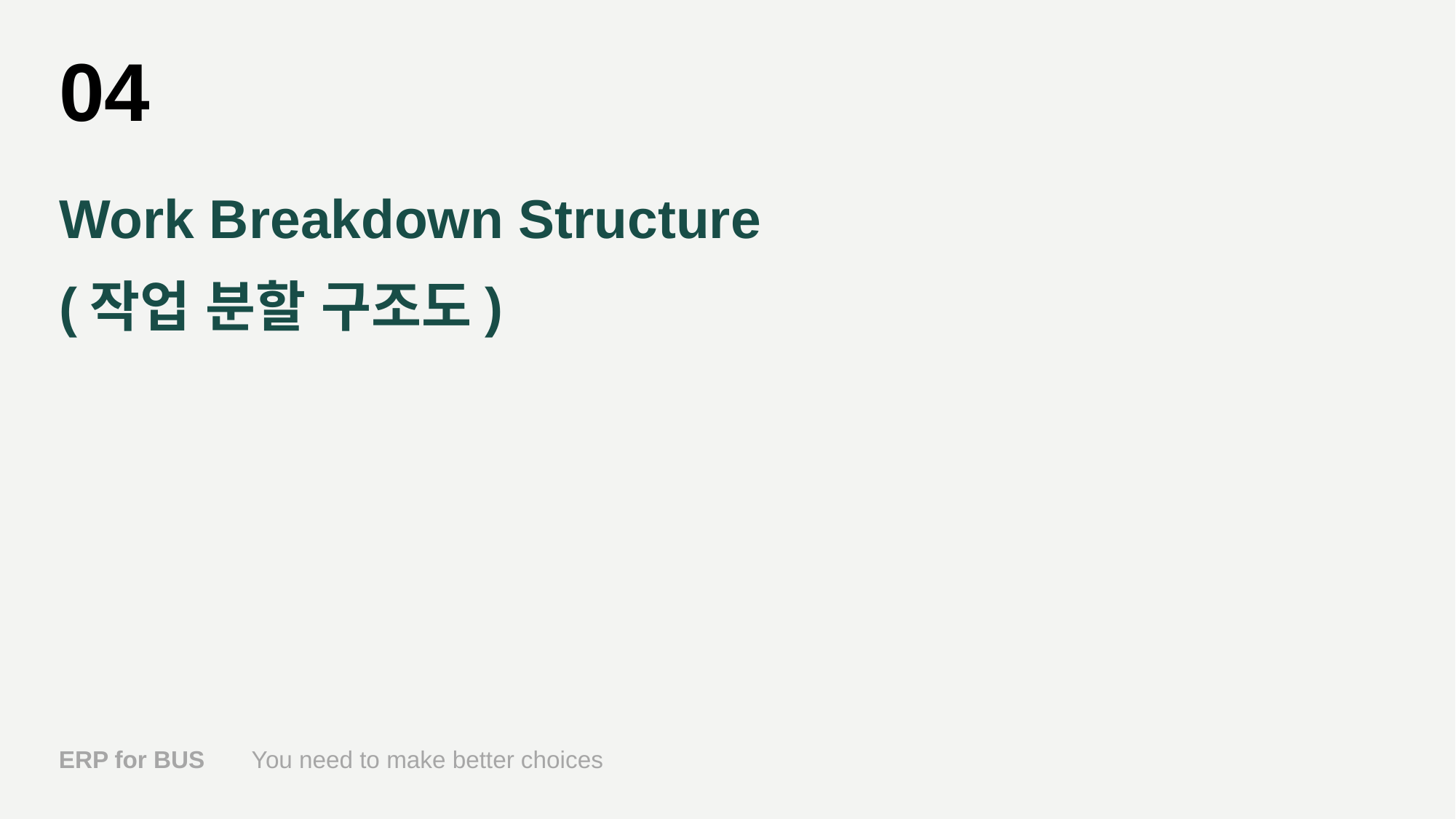

# 04 Work Breakdown Structure ㅇ (작업 분할 구조도)
ERP for BUS       You need to make better choices